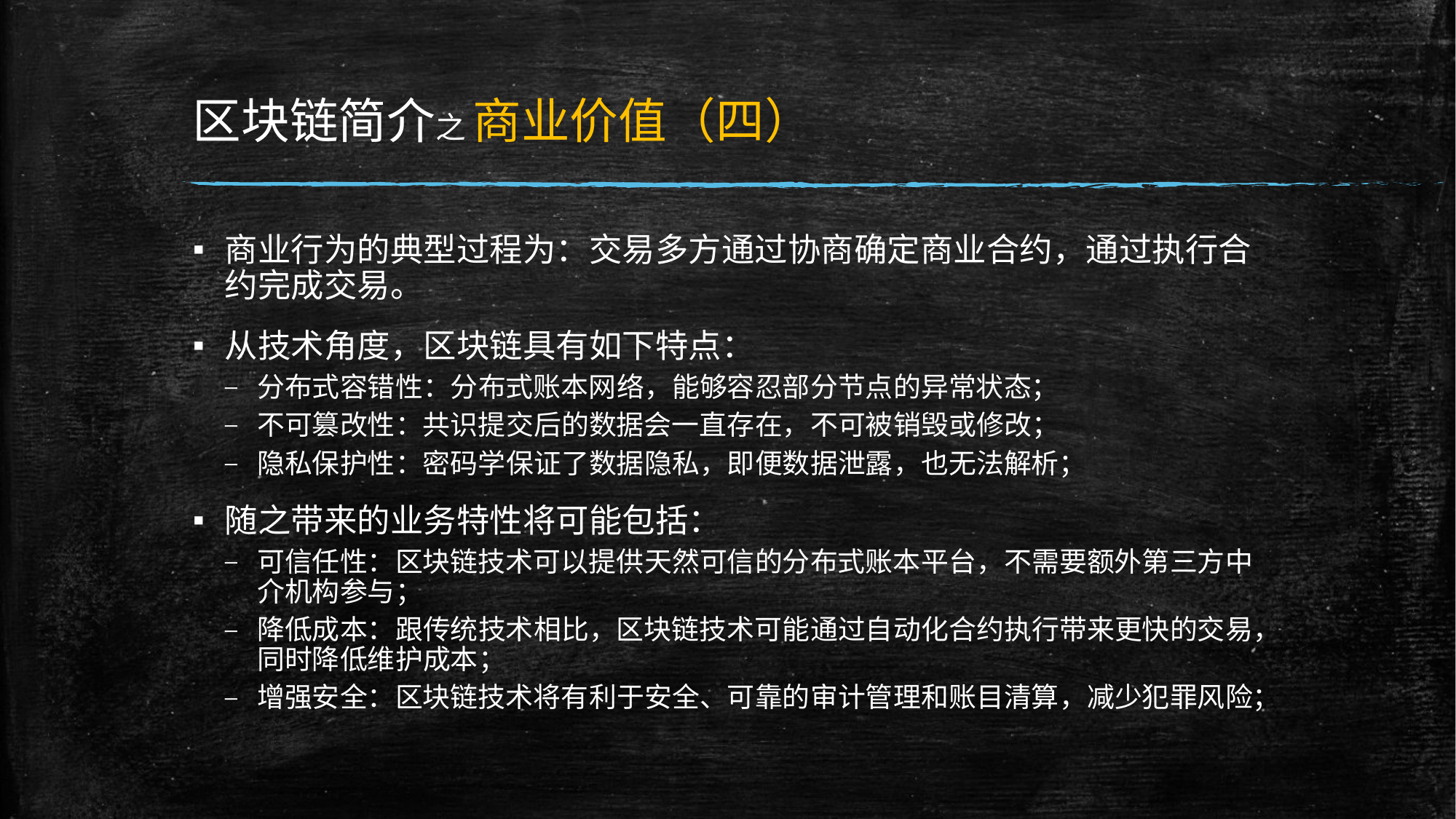

# 区块链简介之 商业价值（四）
商业行为的典型过程为：交易多方通过协商确定商业合约，通过执行合约完成交易。
从技术角度，区块链具有如下特点：
分布式容错性：分布式账本网络，能够容忍部分节点的异常状态；
不可篡改性：共识提交后的数据会一直存在，不可被销毁或修改；
隐私保护性：密码学保证了数据隐私，即便数据泄露，也无法解析；
随之带来的业务特性将可能包括：
可信任性：区块链技术可以提供天然可信的分布式账本平台，不需要额外第三方中介机构参与；
降低成本：跟传统技术相比，区块链技术可能通过自动化合约执行带来更快的交易，同时降低维护成本；
增强安全：区块链技术将有利于安全、可靠的审计管理和账目清算，减少犯罪风险；